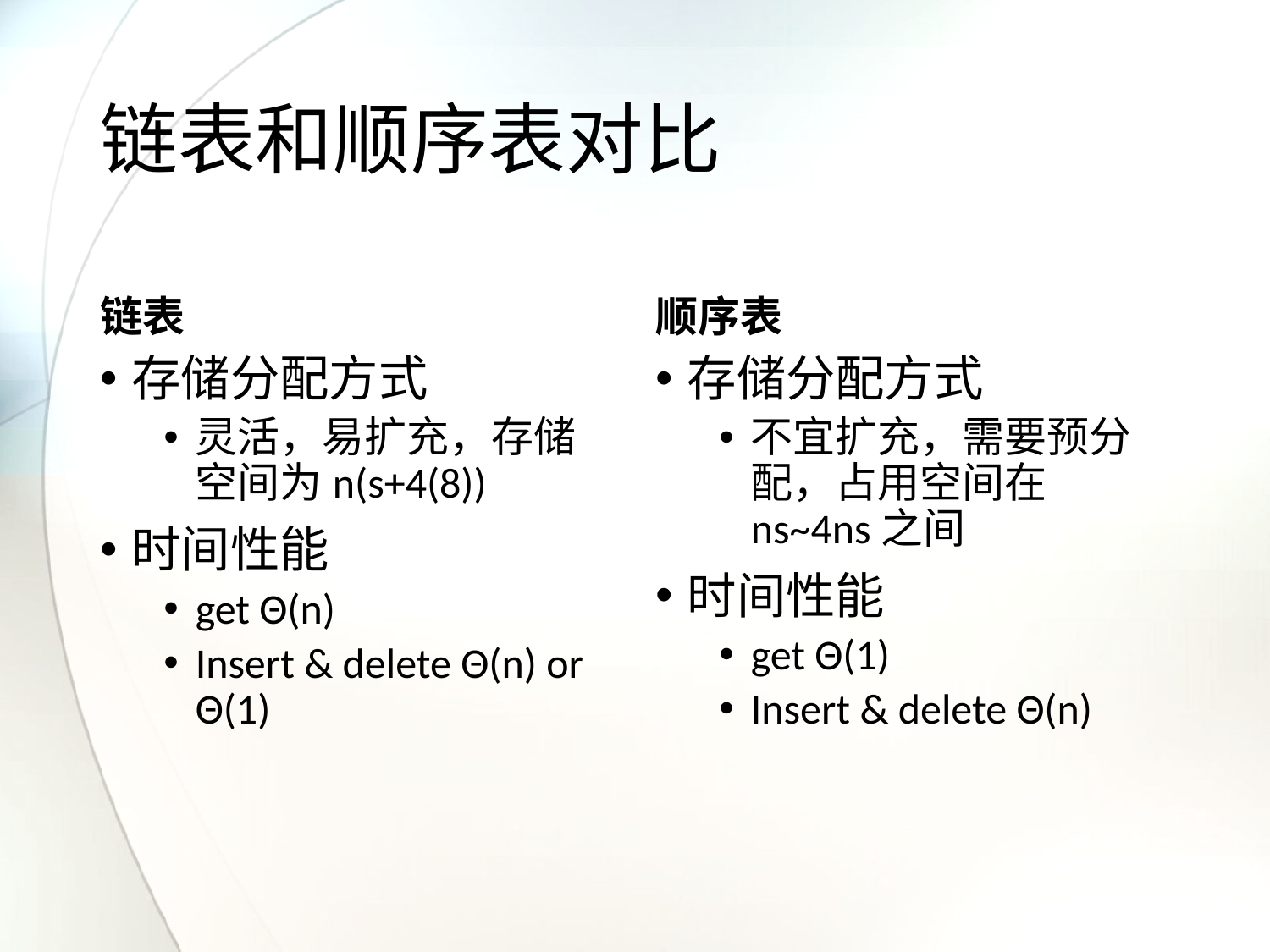

# 链表和顺序表对比
链表
顺序表
存储分配方式
灵活，易扩充，存储空间为n(s+4(8))
时间性能
get Θ(n)
Insert & delete Θ(n) or Θ(1)

存储分配方式
不宜扩充，需要预分配，占用空间在ns~4ns之间
时间性能
get Θ(1)
Insert & delete Θ(n)